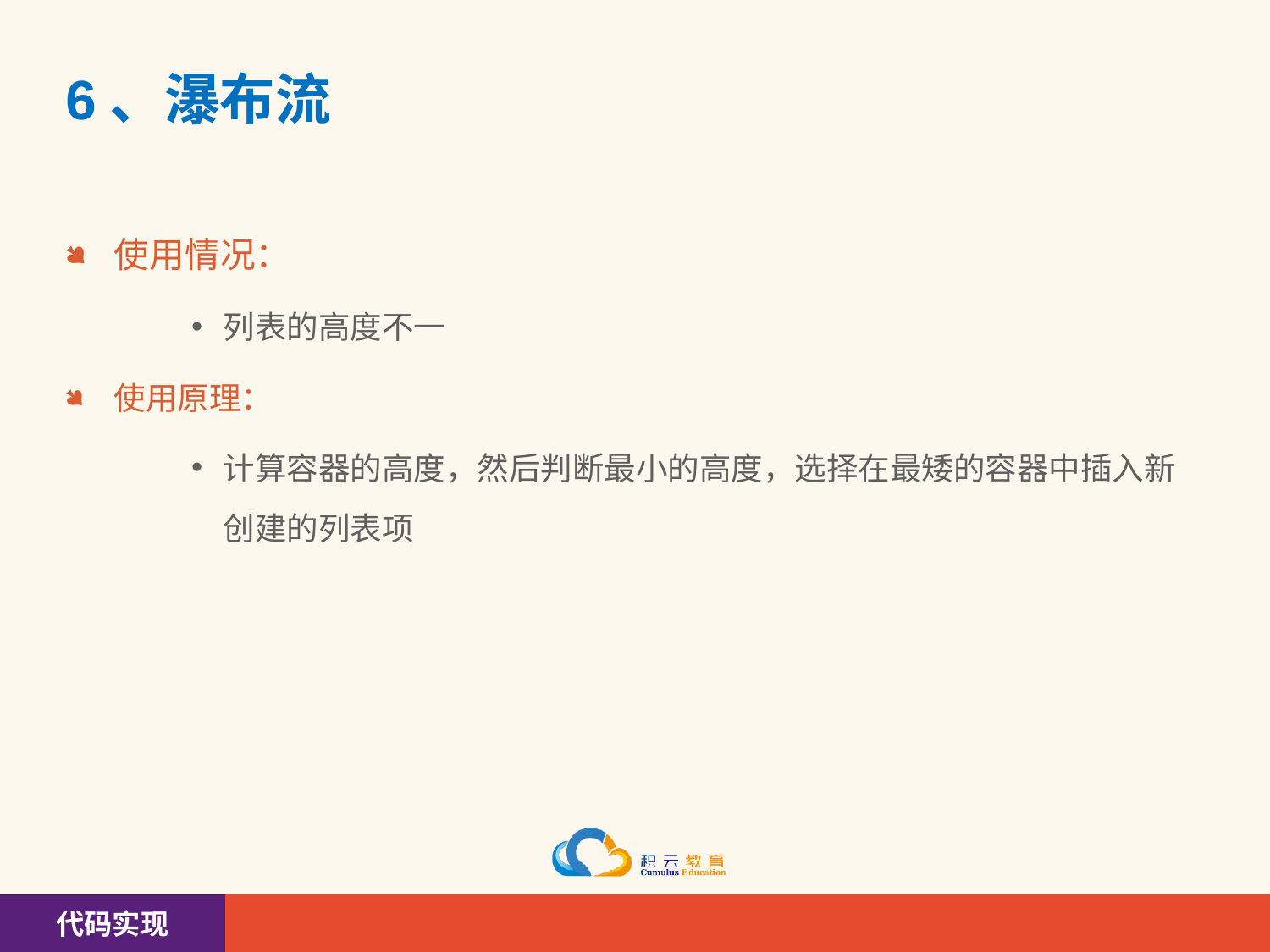

# 6、瀑布流
使用情况：
列表的高度不一
使用原理：
计算容器的高度，然后判断最小的高度，选择在最矮的容器中插入新创建的列表项